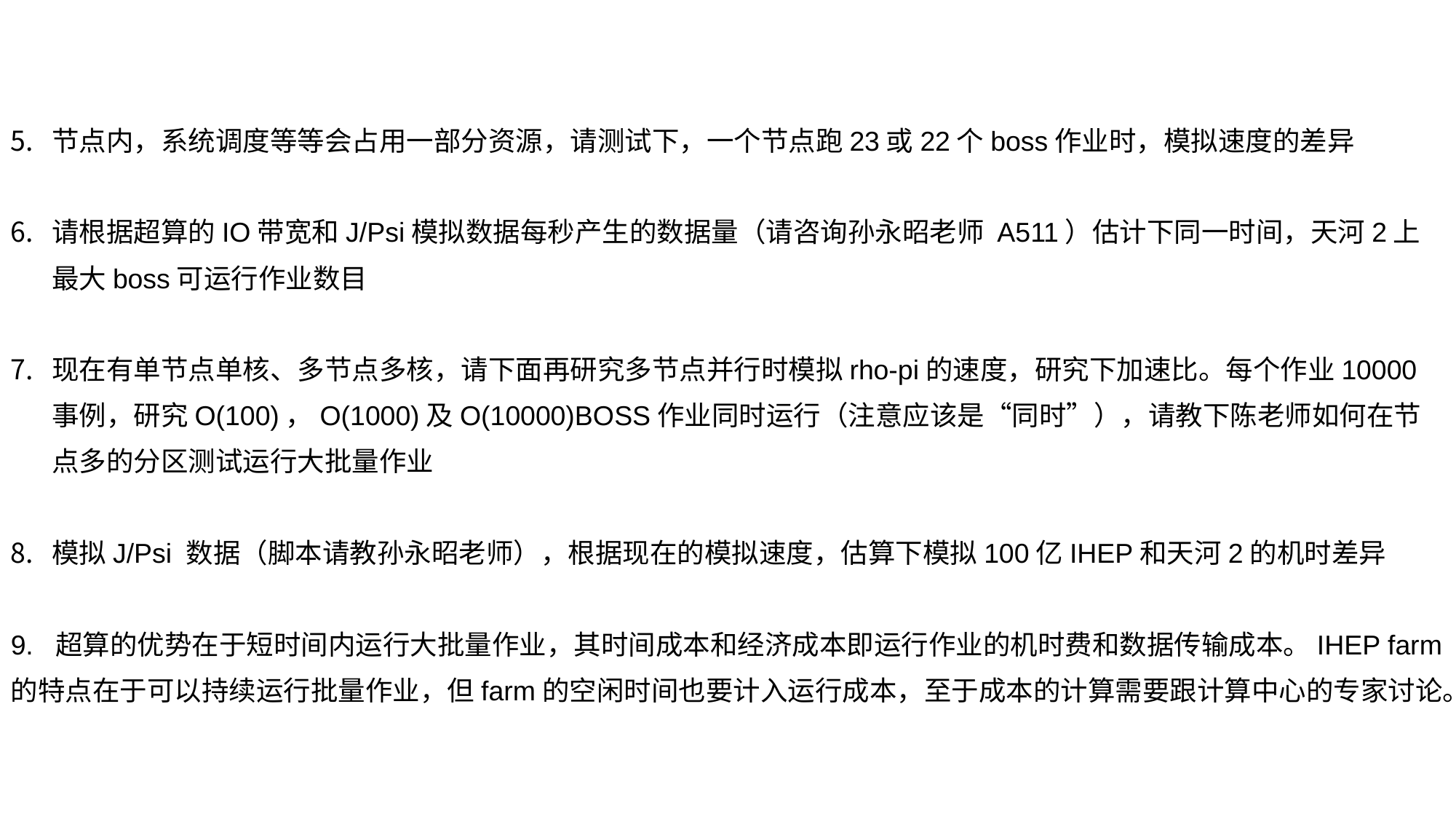

节点内，系统调度等等会占用一部分资源，请测试下，一个节点跑23或22个boss作业时，模拟速度的差异

请根据超算的IO带宽和J/Psi模拟数据每秒产生的数据量（请咨询孙永昭老师 A511）估计下同一时间，天河2上最大boss可运行作业数目

现在有单节点单核、多节点多核，请下面再研究多节点并行时模拟rho-pi的速度，研究下加速比。每个作业10000事例，研究O(100)，O(1000)及O(10000)BOSS作业同时运行（注意应该是“同时”），请教下陈老师如何在节点多的分区测试运行大批量作业

模拟J/Psi 数据（脚本请教孙永昭老师），根据现在的模拟速度，估算下模拟100亿IHEP和天河2的机时差异

9.  超算的优势在于短时间内运行大批量作业，其时间成本和经济成本即运行作业的机时费和数据传输成本。IHEP farm的特点在于可以持续运行批量作业，但farm的空闲时间也要计入运行成本，至于成本的计算需要跟计算中心的专家讨论。